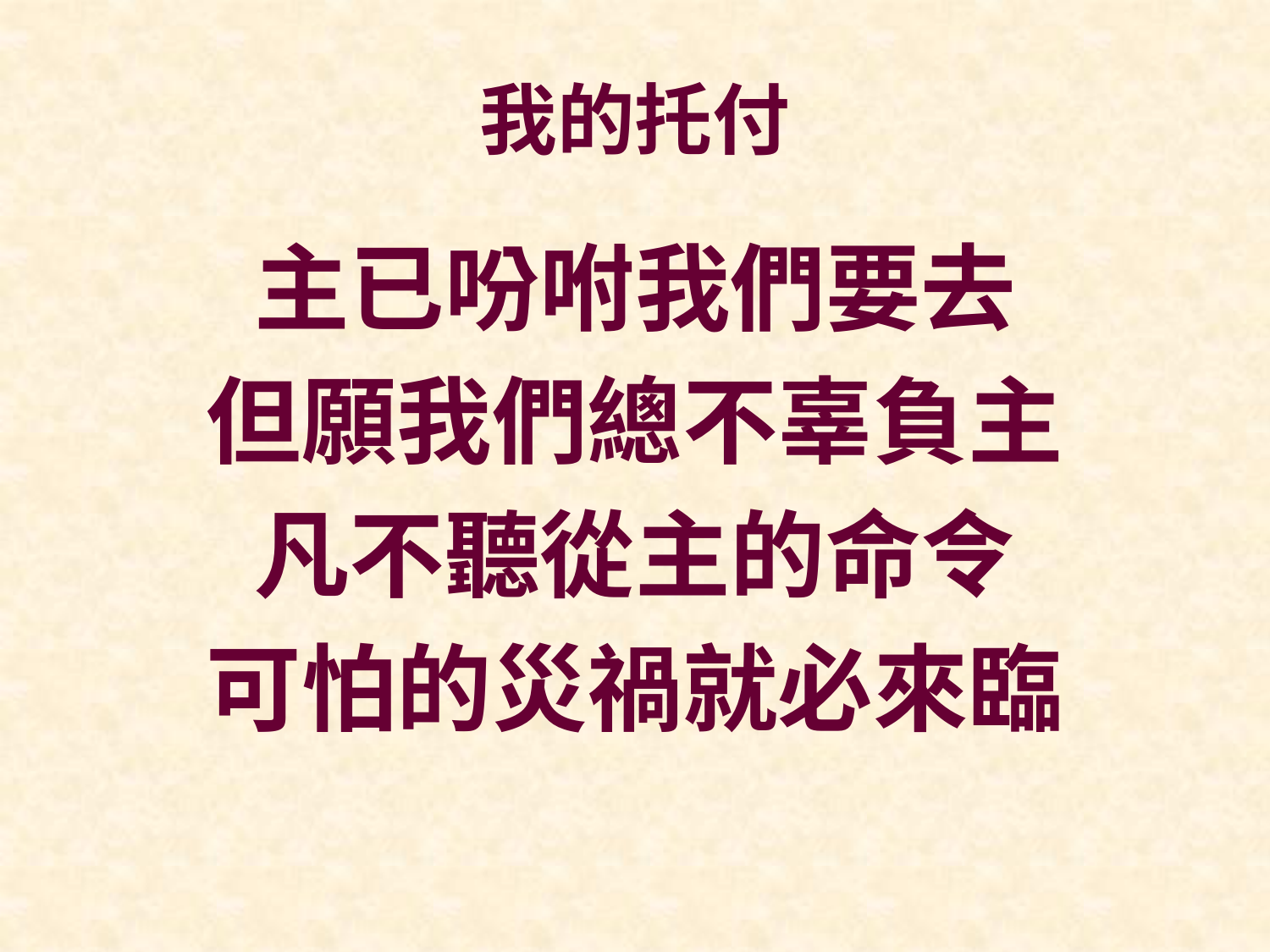

# 我的托付
主已吩咐我們要去
但願我們總不辜負主
凡不聽從主的命令
可怕的災禍就必來臨